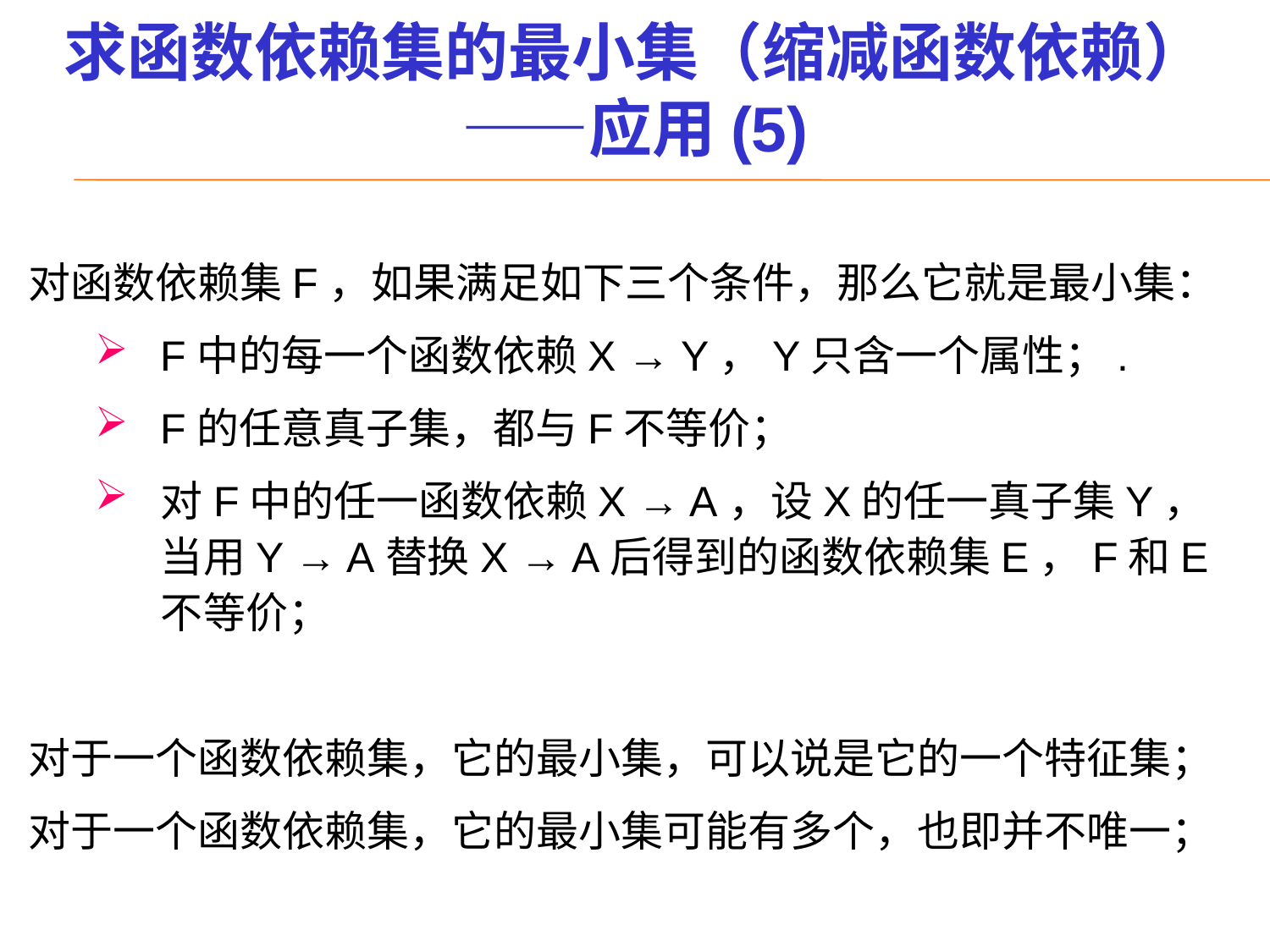

# 求函数依赖集的最小集（缩减函数依赖）——应用(5)
对函数依赖集F，如果满足如下三个条件，那么它就是最小集：
F中的每一个函数依赖X → Y，Y只含一个属性；.
F的任意真子集，都与F不等价；
对F中的任一函数依赖X → A，设X的任一真子集Y，当用Y → A替换X → A后得到的函数依赖集E，F和E不等价；

对于一个函数依赖集，它的最小集，可以说是它的一个特征集；
对于一个函数依赖集，它的最小集可能有多个，也即并不唯一；